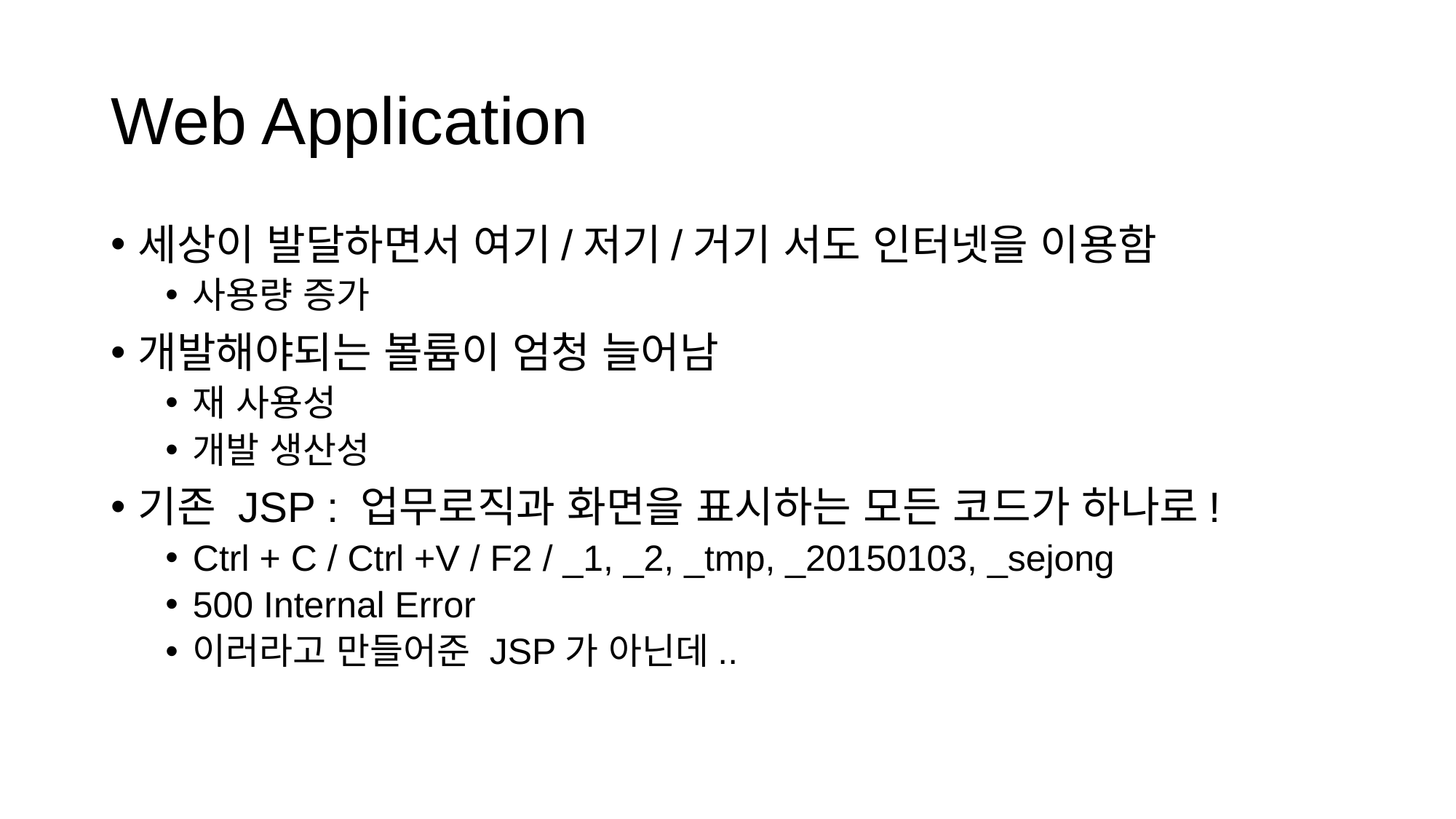

# Web Application
세상이 발달하면서 여기/저기/거기 서도 인터넷을 이용함
사용량 증가
개발해야되는 볼륨이 엄청 늘어남
재 사용성
개발 생산성
기존 JSP : 업무로직과 화면을 표시하는 모든 코드가 하나로!
Ctrl + C / Ctrl +V / F2 / _1, _2, _tmp, _20150103, _sejong
500 Internal Error
이러라고 만들어준 JSP가 아닌데..